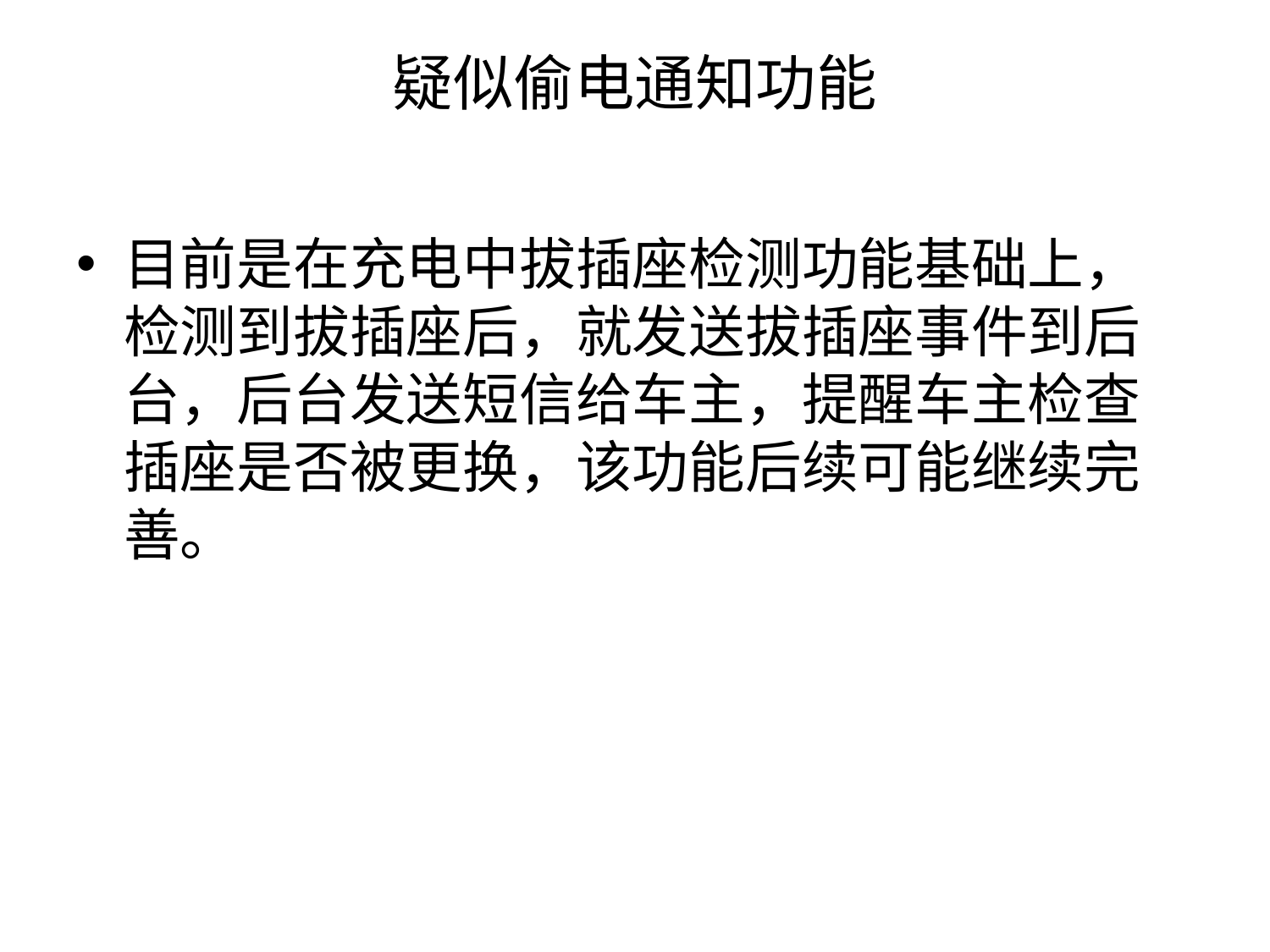

# 疑似偷电通知功能
目前是在充电中拔插座检测功能基础上，检测到拔插座后，就发送拔插座事件到后台，后台发送短信给车主，提醒车主检查插座是否被更换，该功能后续可能继续完善。